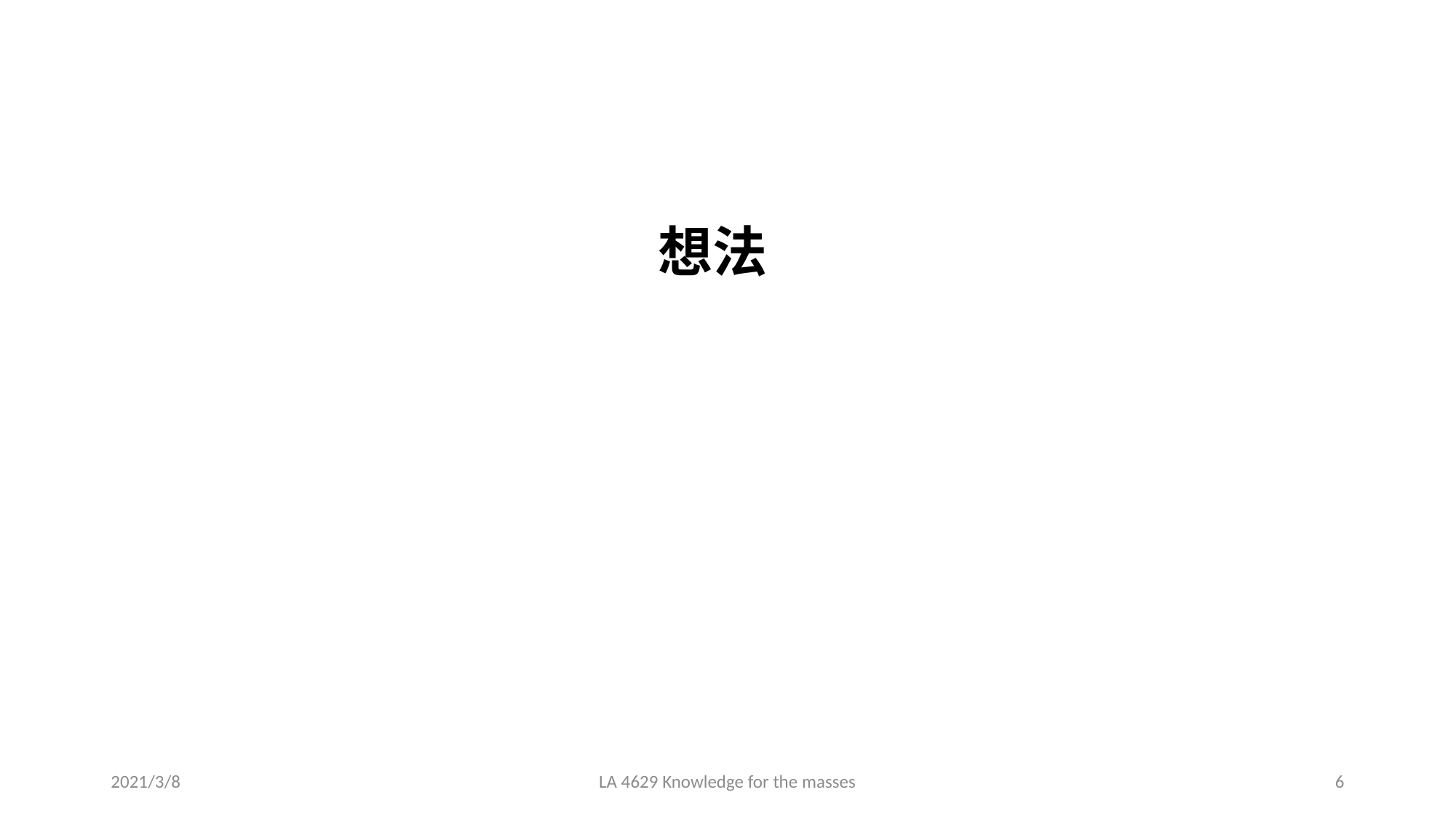

想法
2021/3/8
LA 4629 Knowledge for the masses
6